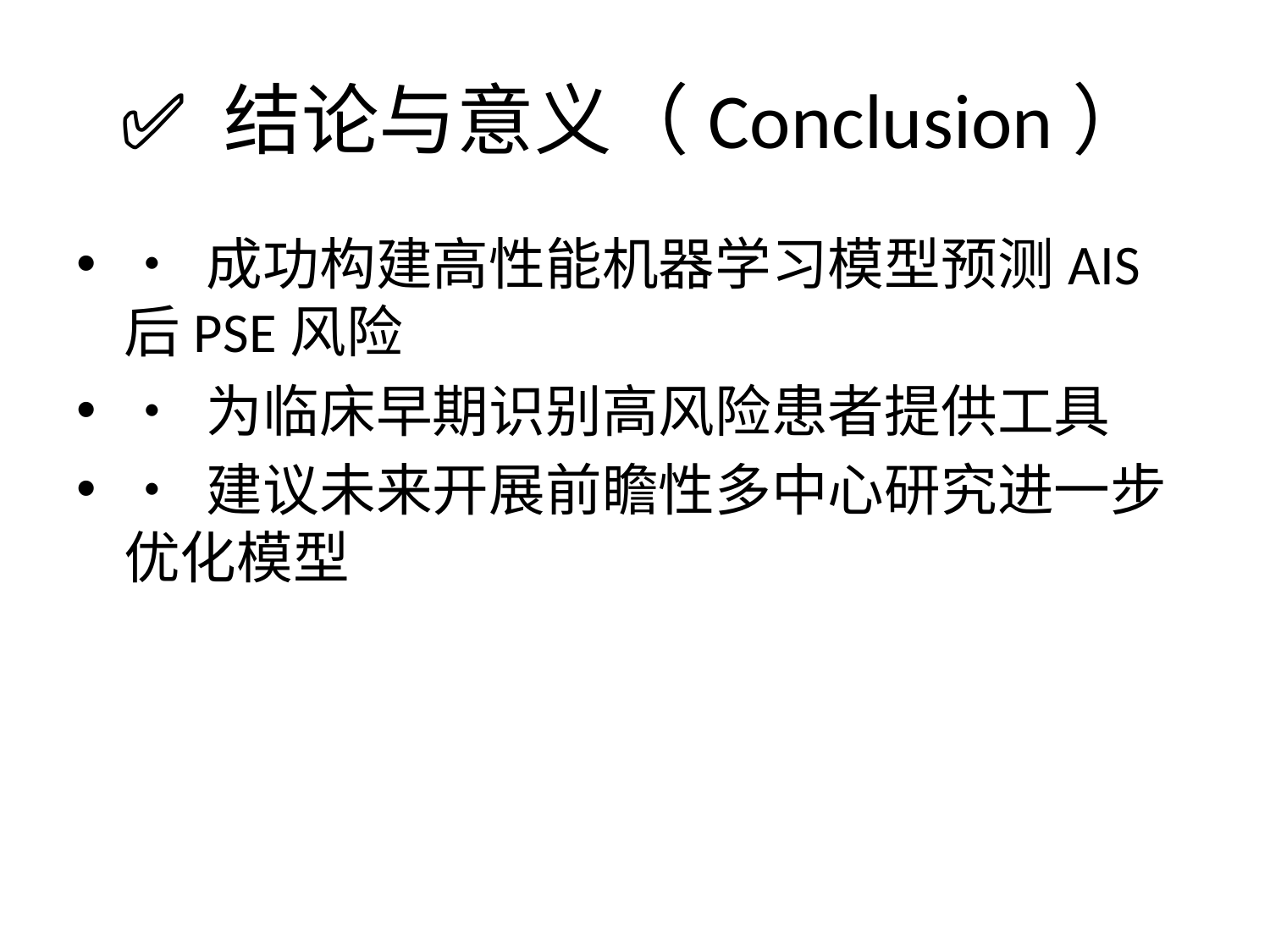

# ✅ 结论与意义（Conclusion）
• 成功构建高性能机器学习模型预测AIS后PSE风险
• 为临床早期识别高风险患者提供工具
• 建议未来开展前瞻性多中心研究进一步优化模型